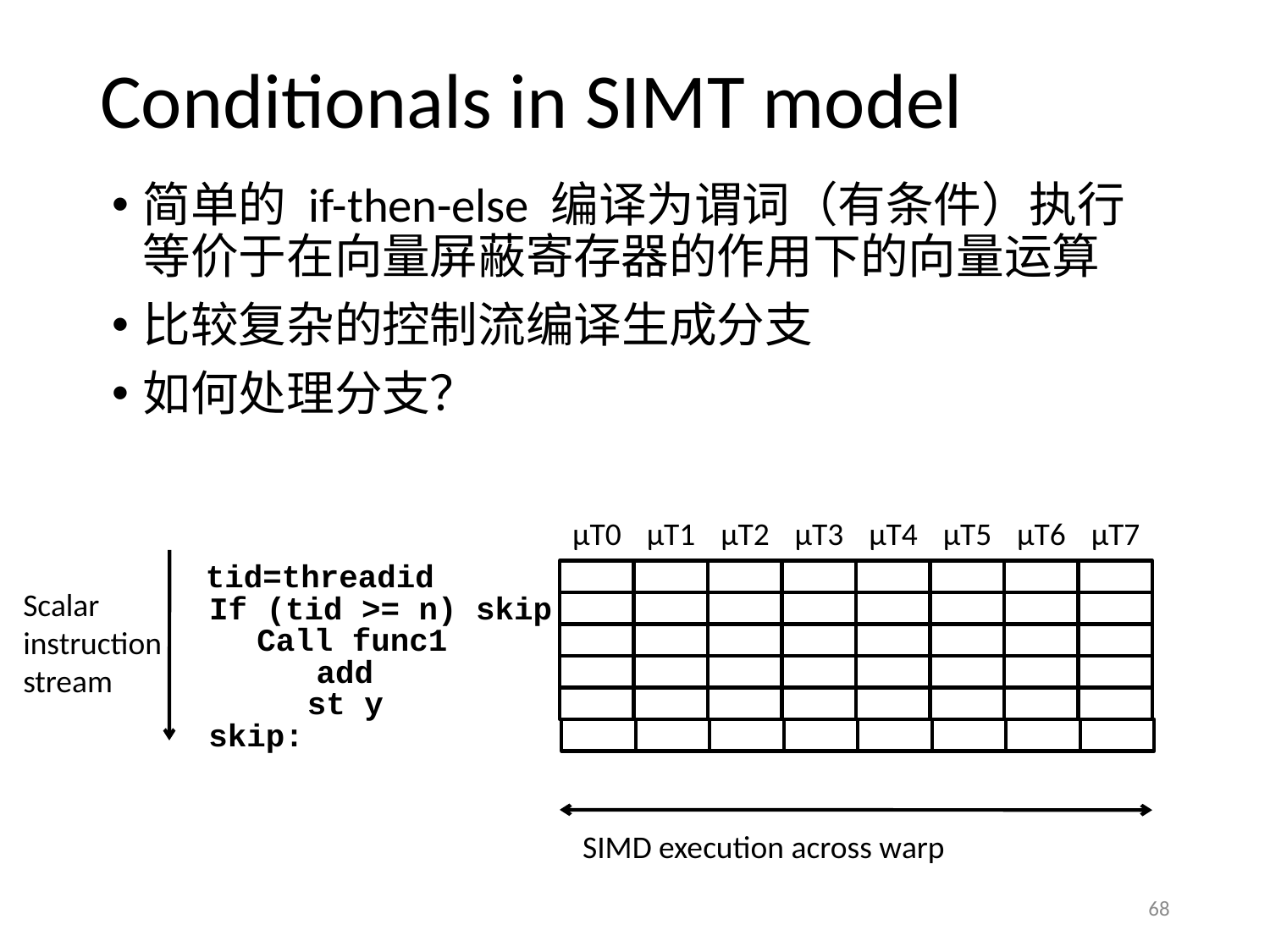

# Conditionals in SIMT model
简单的 if-then-else 编译为谓词（有条件）执行等价于在向量屏蔽寄存器的作用下的向量运算
比较复杂的控制流编译生成分支
如何处理分支？
µT0
µT1
µT2
µT3
µT4
µT5
µT6
µT7
tid=threadid

Scalar instruction stream
If (tid >= n) skip

Call func1

add

st y

skip:

SIMD execution across warp
68